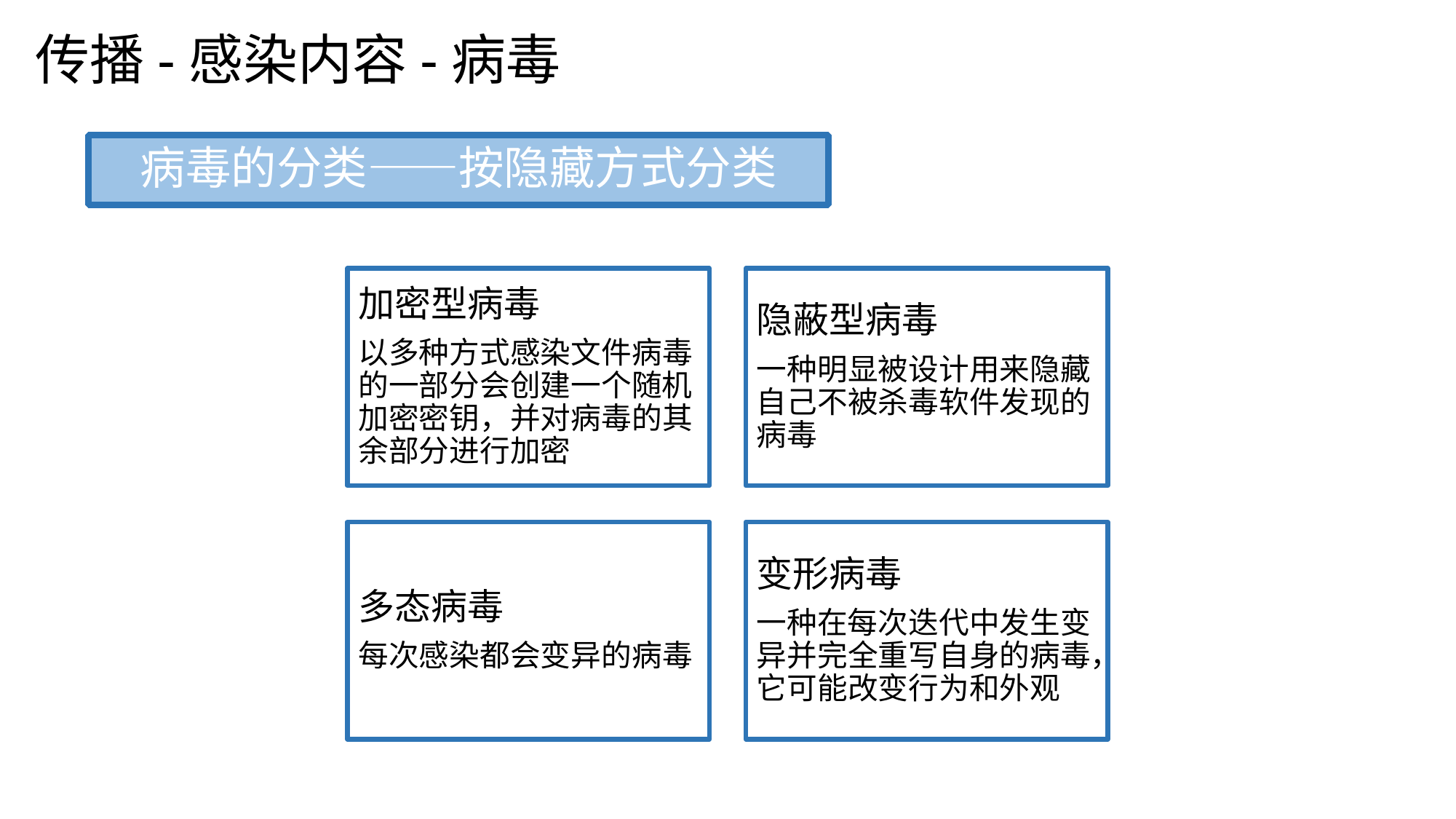

传播-感染内容-病毒

病毒的分类——按隐藏方式分类
加密型病毒
以多种方式感染文件病毒的一部分会创建一个随机加密密钥，并对病毒的其余部分进行加密
隐蔽型病毒
一种明显被设计用来隐藏自己不被杀毒软件发现的病毒
多态病毒
每次感染都会变异的病毒
变形病毒
一种在每次迭代中发生变异并完全重写自身的病毒，它可能改变行为和外观